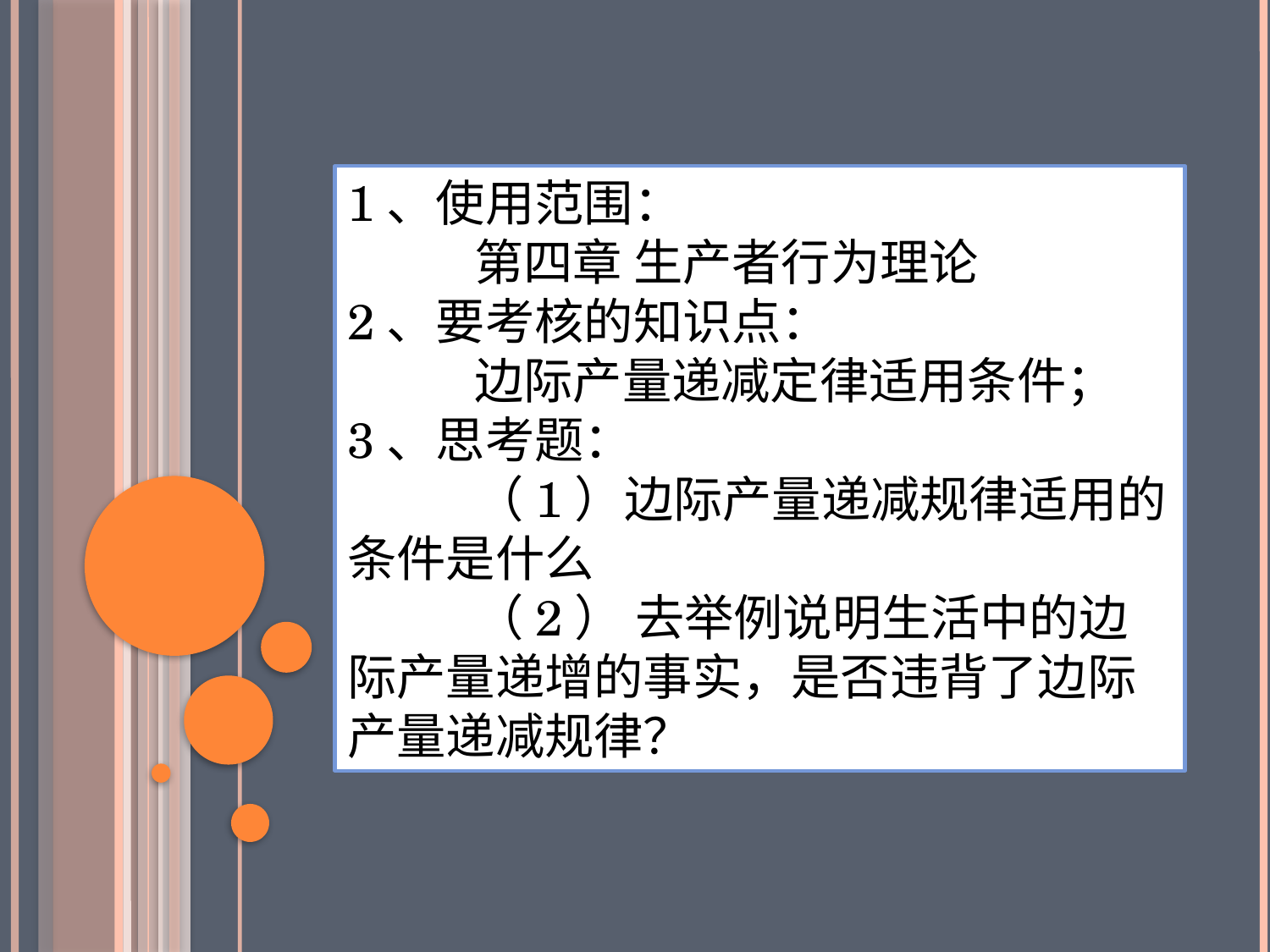

1、使用范围：
	第四章 生产者行为理论
2、要考核的知识点：
	边际产量递减定律适用条件；
3、思考题：
	（1）边际产量递减规律适用的条件是什么
	（2） 去举例说明生活中的边际产量递增的事实，是否违背了边际产量递减规律？